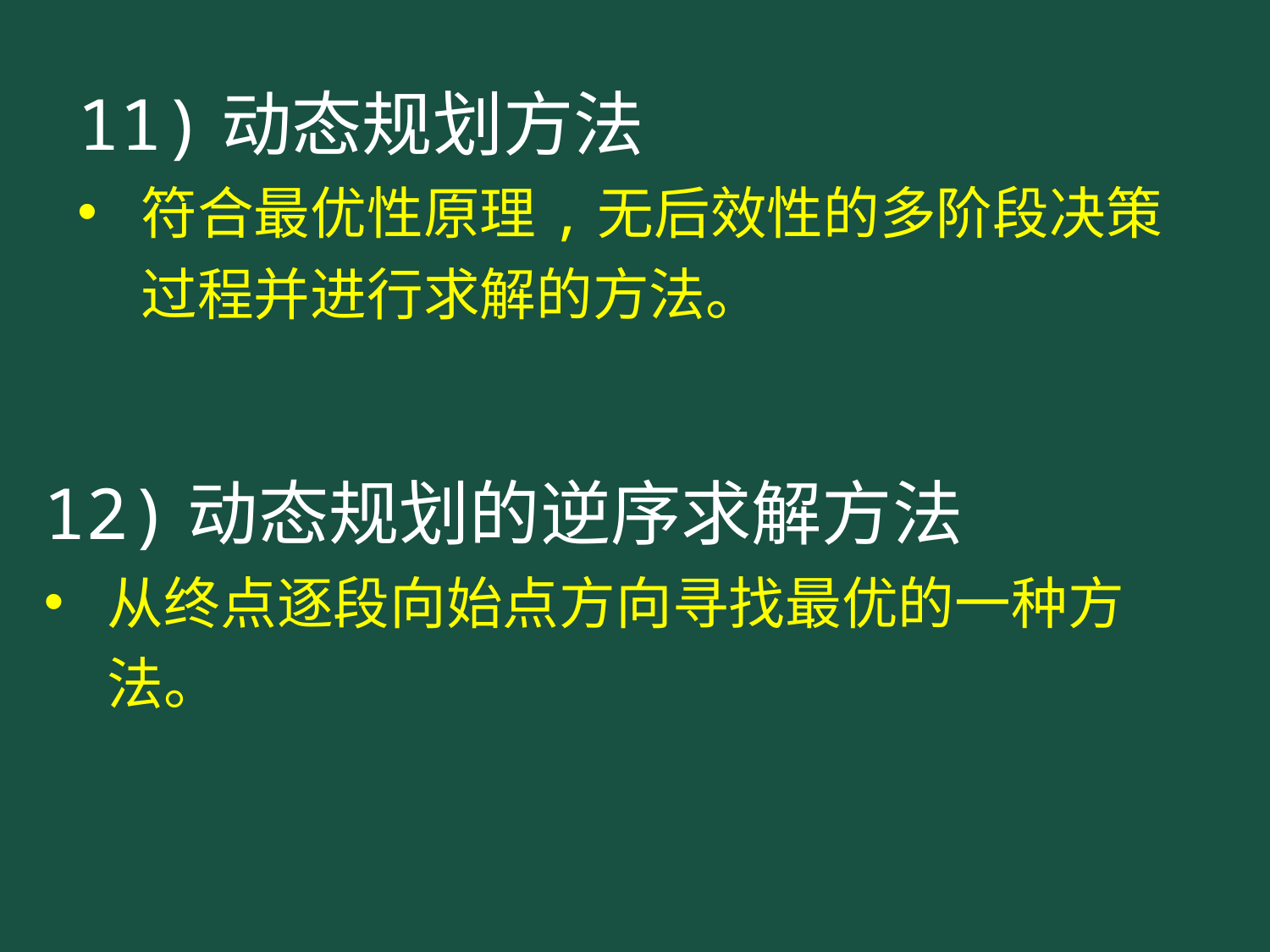

11)动态规划方法
符合最优性原理,无后效性的多阶段决策过程并进行求解的方法。
12)动态规划的逆序求解方法
从终点逐段向始点方向寻找最优的一种方法。